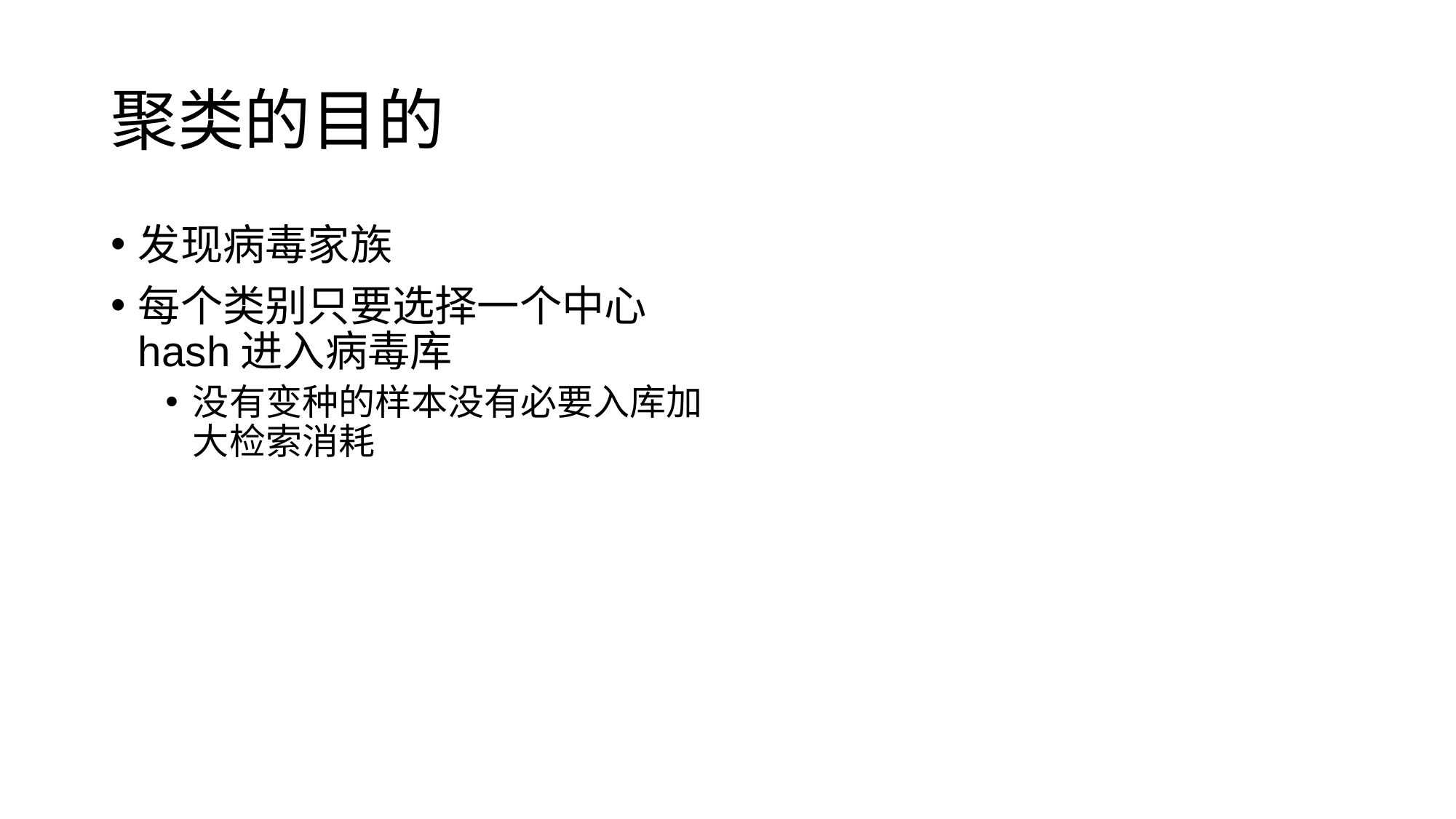

# 聚类的目的
发现病毒家族
每个类别只要选择一个中心hash进入病毒库
没有变种的样本没有必要入库加大检索消耗